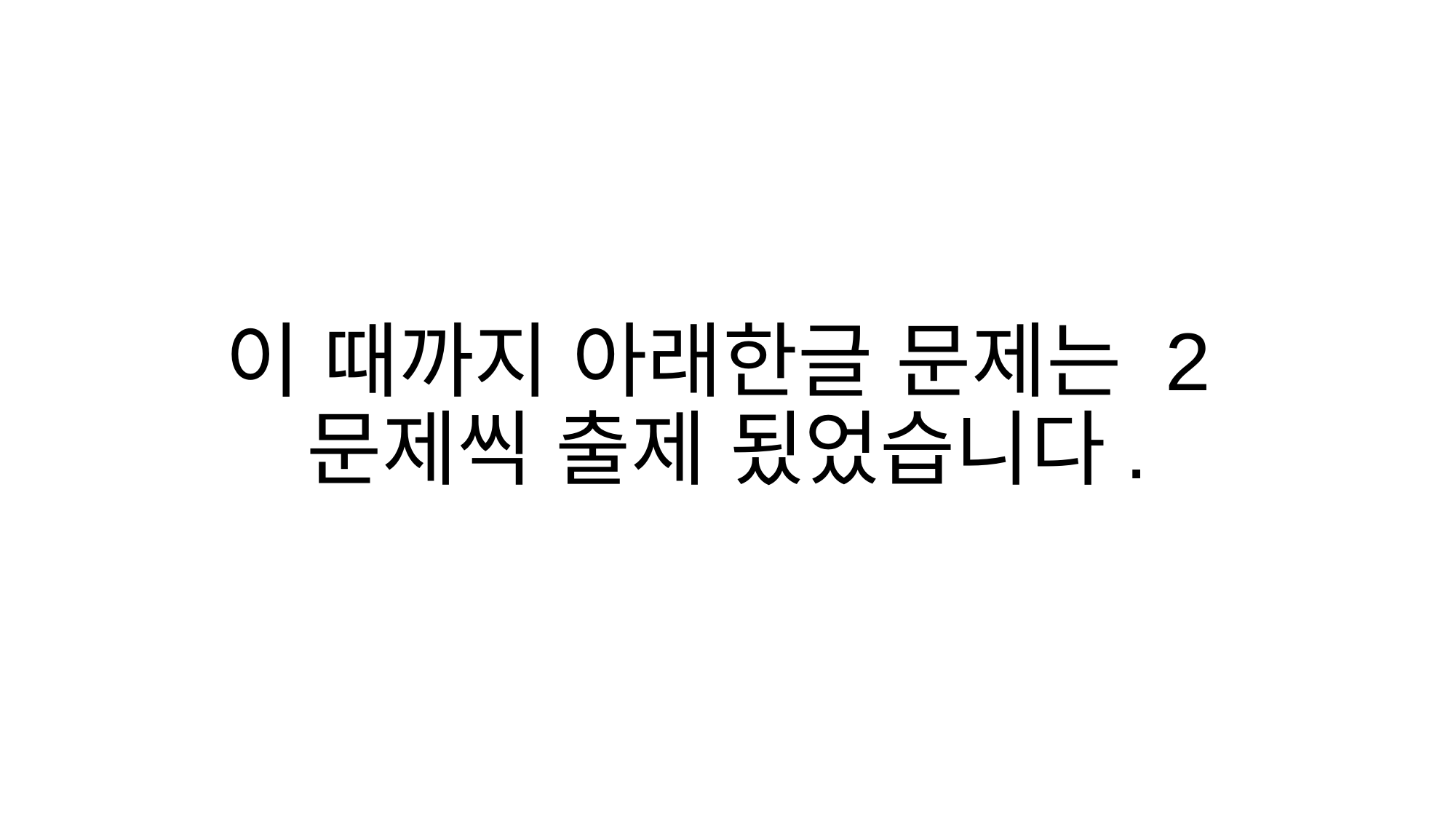

# 이 때까지 아래한글 문제는 2문제씩 출제 됬었습니다.